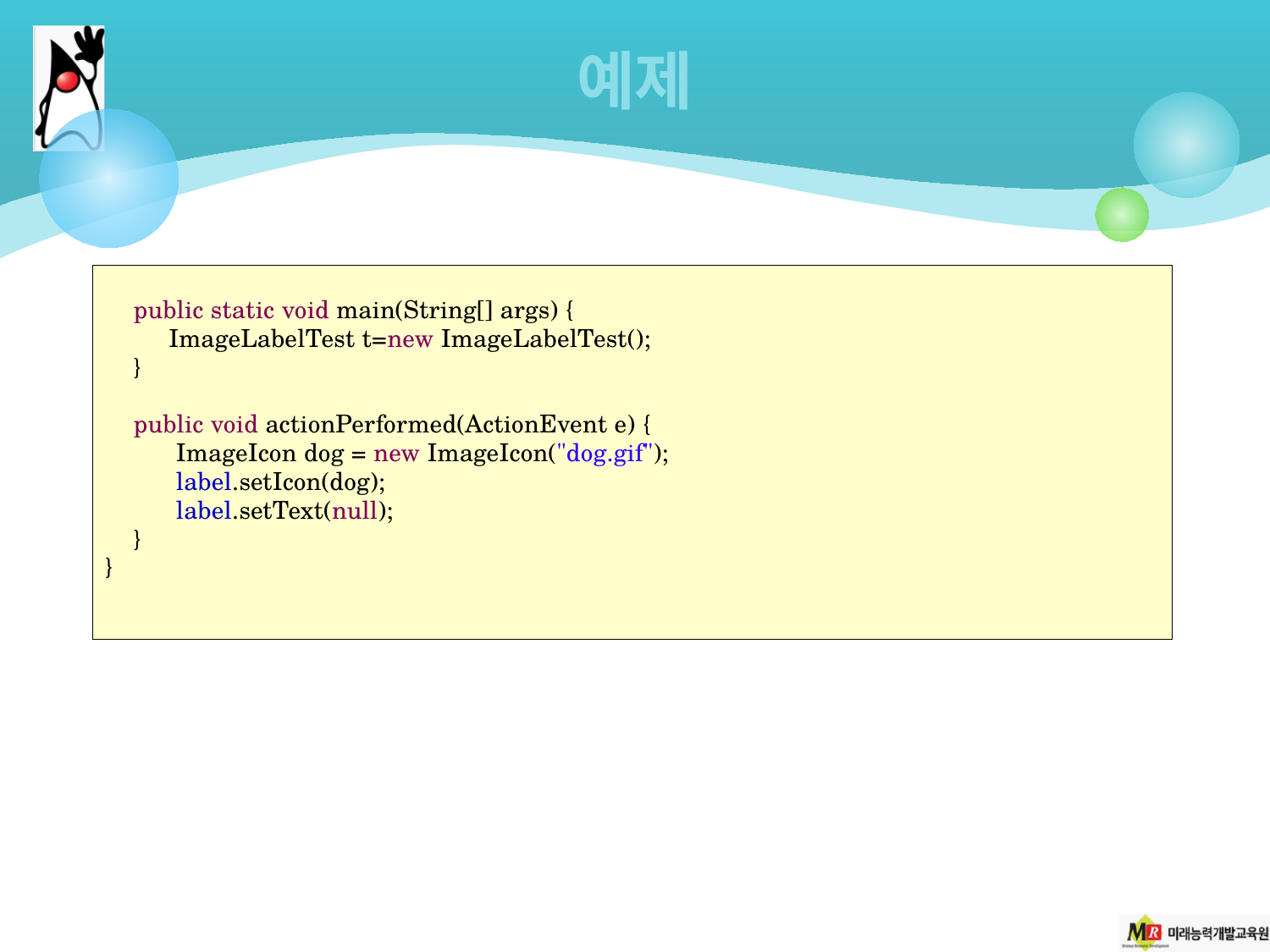

# 예제

    public static void main(String[] args) {
         ImageLabelTest t=new ImageLabelTest();
    }

    public void actionPerformed(ActionEvent e) {
          ImageIcon dog = new ImageIcon("dog.gif");
          label.setIcon(dog);
          label.setText(null);
    }
}